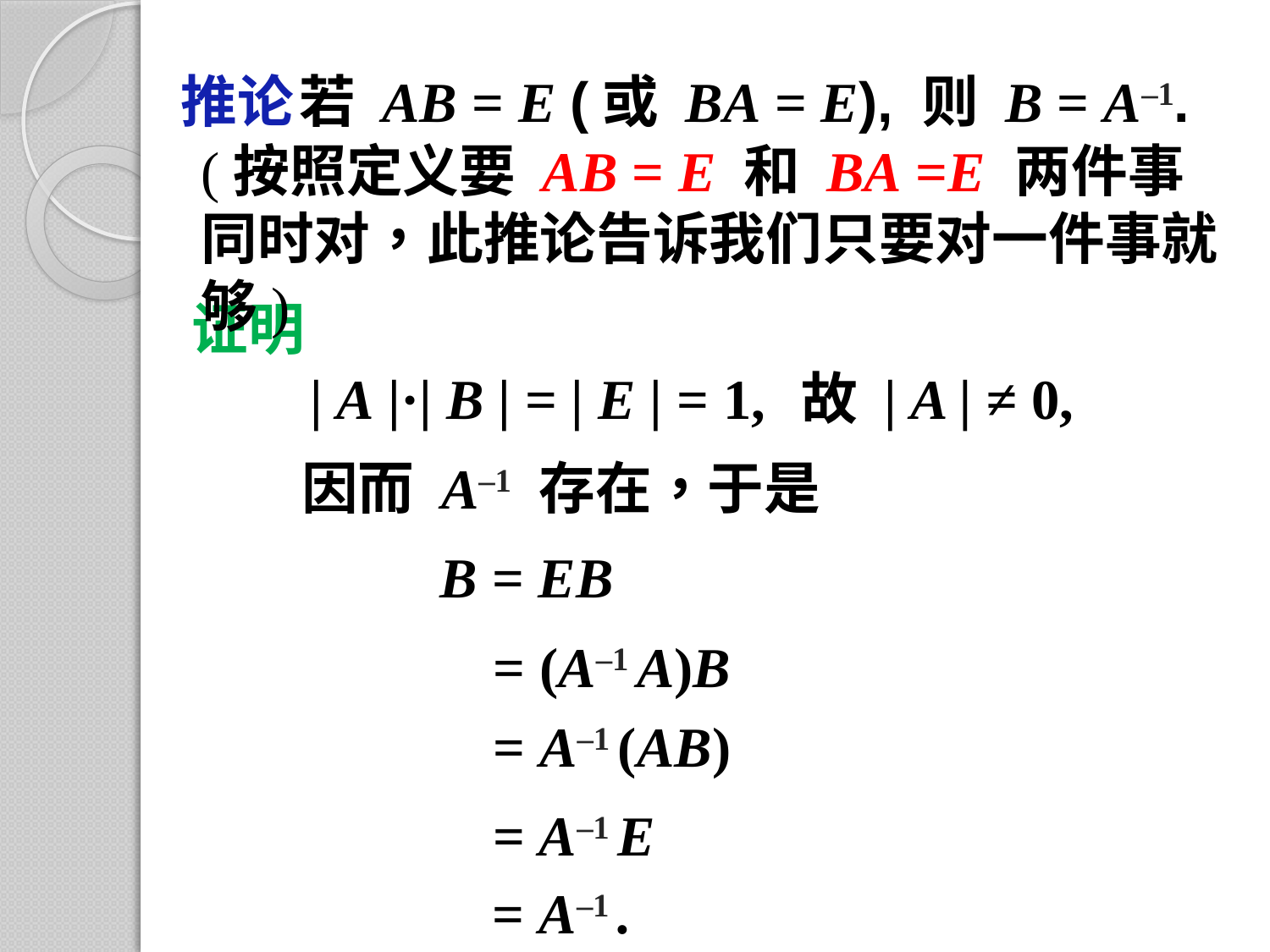

推论
若 AB = E (或 BA = E), 则 B = A–1.
(按照定义要 AB = E 和 BA =E 两件事同时对，此推论告诉我们只要对一件事就够)
证明
| A |·| B | = | E | = 1,
故 | A | ≠ 0,
因而 A–1 存在，
于是
B = EB
= (A–1 A)B
= A–1 (AB)
= A–1 E
= A–1 .